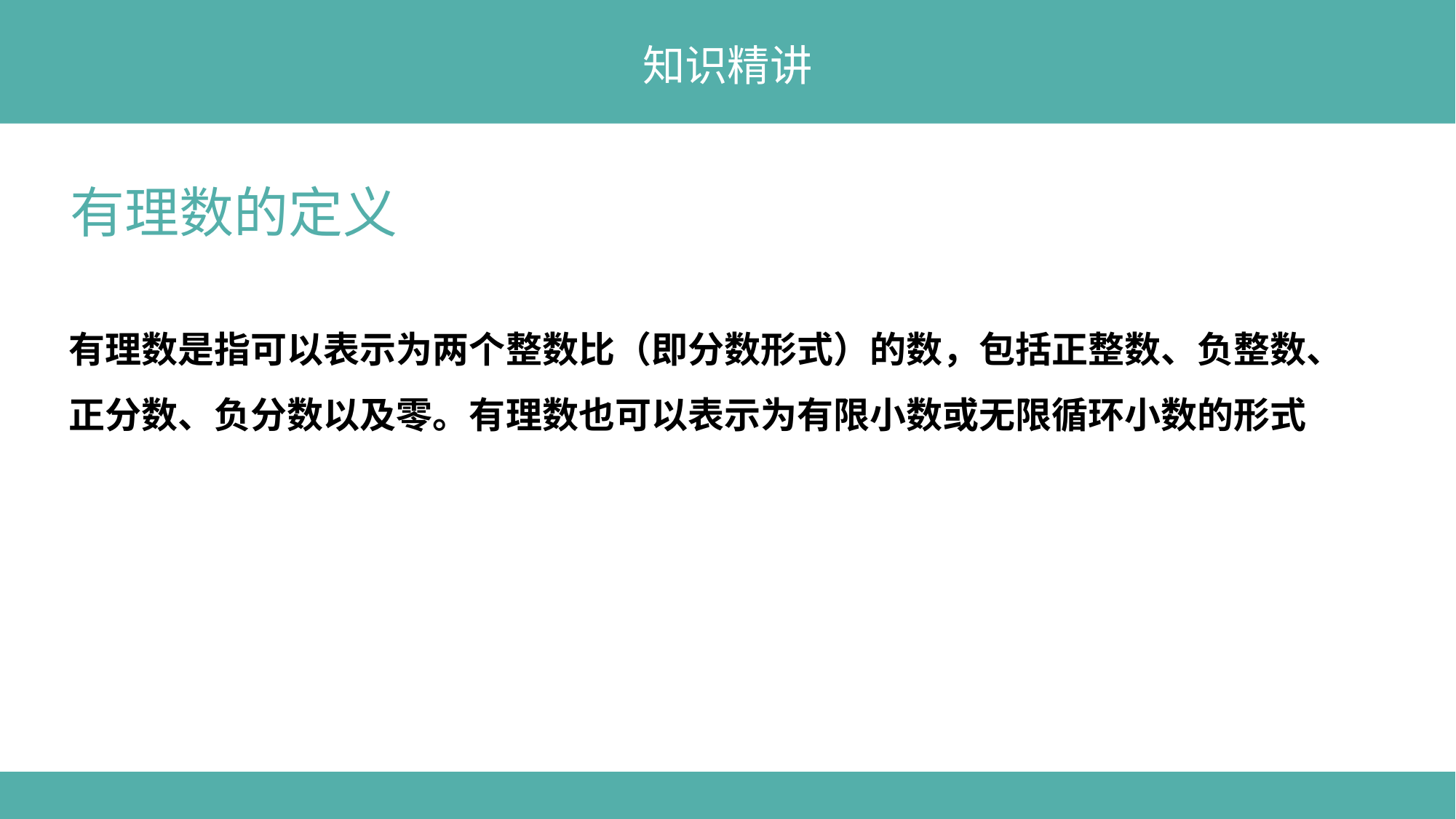

知识精讲

有理数的定义
有理数是指可以表示为两个整数比（即分数形式）的数，包括正整数、负整数、正分数、负分数以及零。有理数也可以表示为有限小数或无限循环小数的形式